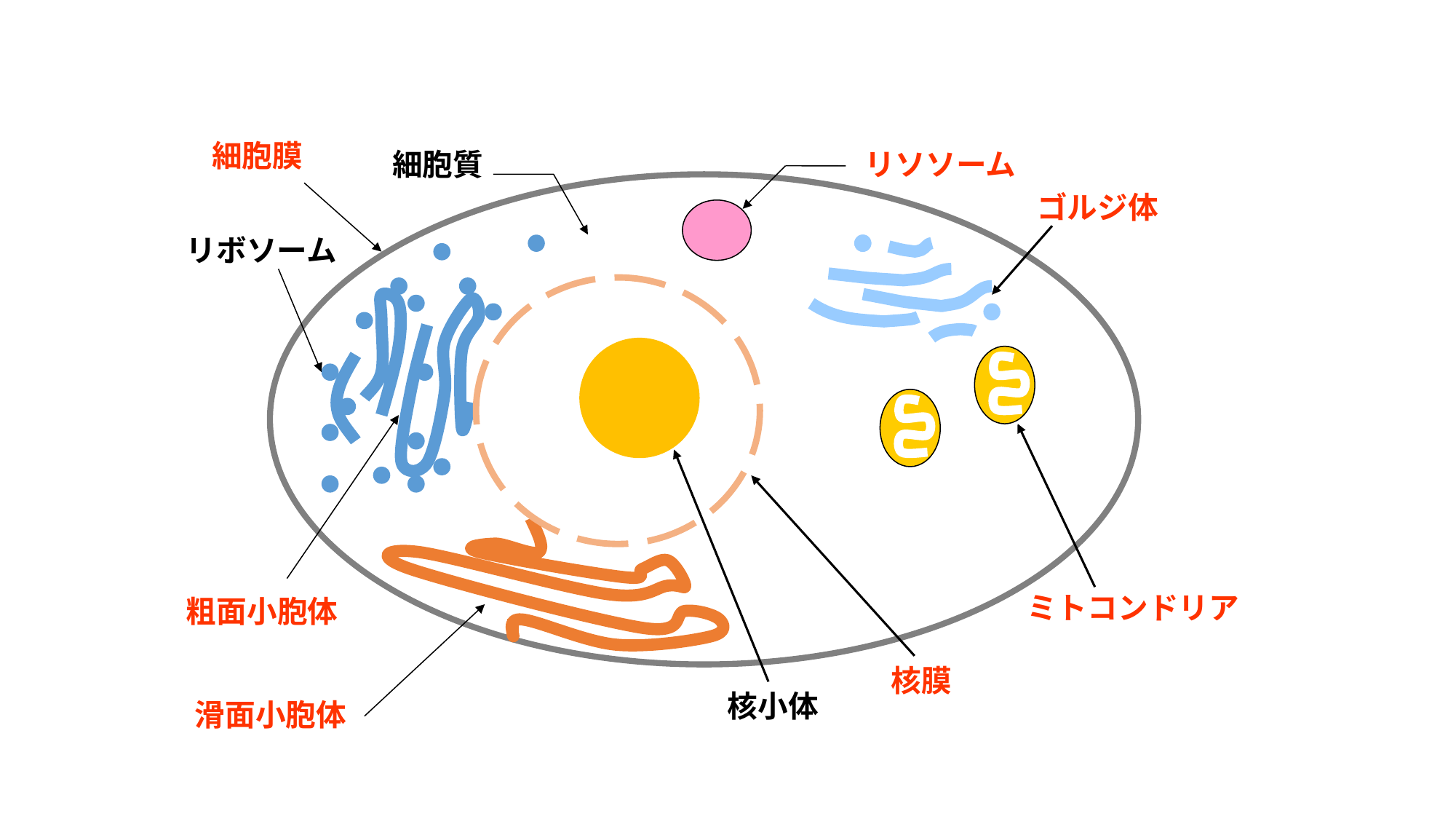

細胞膜
細胞質
リソソーム

ゴルジ体

リボソーム

ミトコンドリア
粗面小胞体

核膜
核小体
滑面小胞体